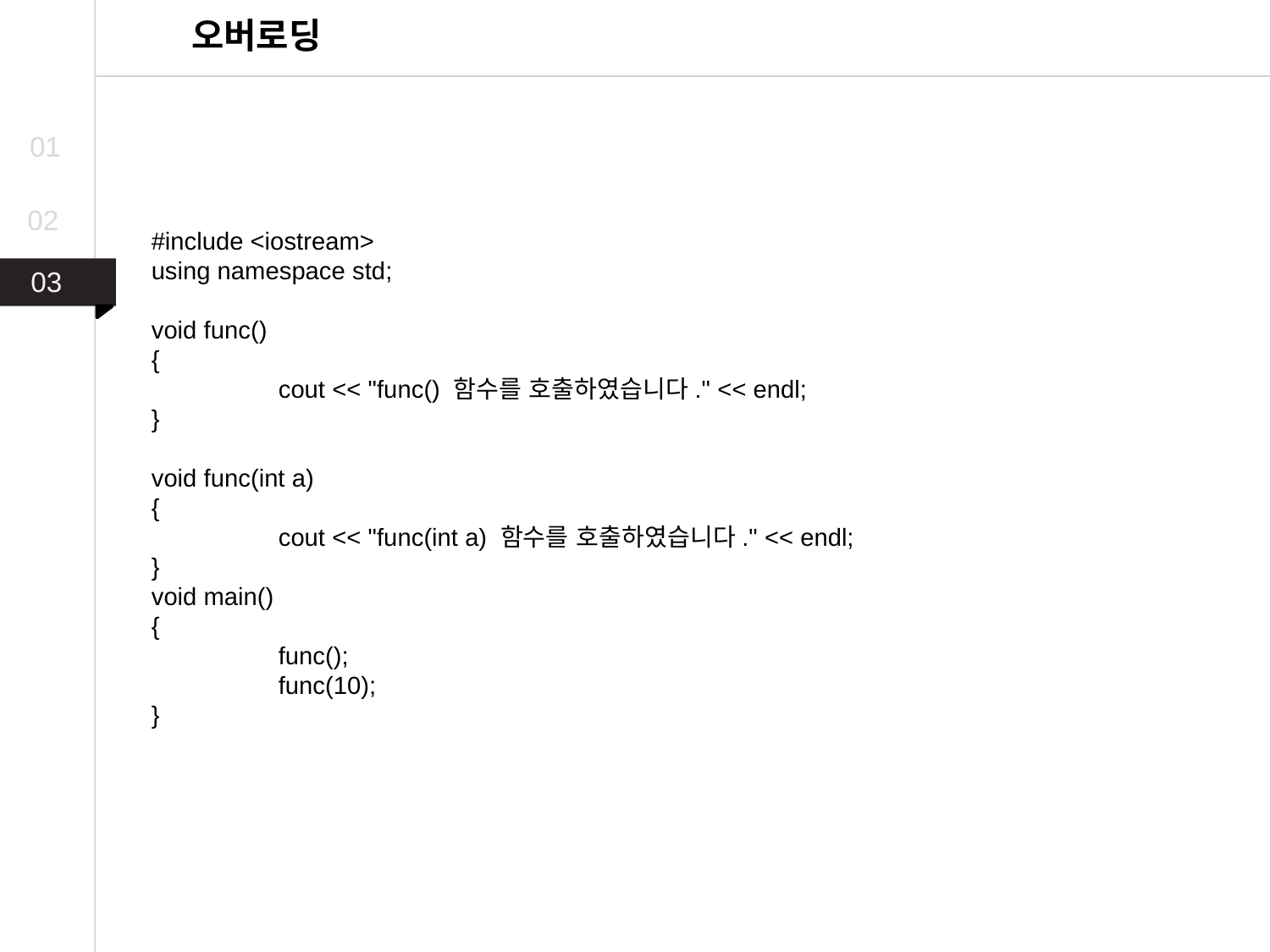

오버로딩
01
02
#include <iostream>
using namespace std;

void func()
{
	cout << "func() 함수를 호출하였습니다." << endl;
}

void func(int a)
{
	cout << "func(int a) 함수를 호출하였습니다." << endl;
}
void main()
{
	func();
	func(10);
}
03

03
02